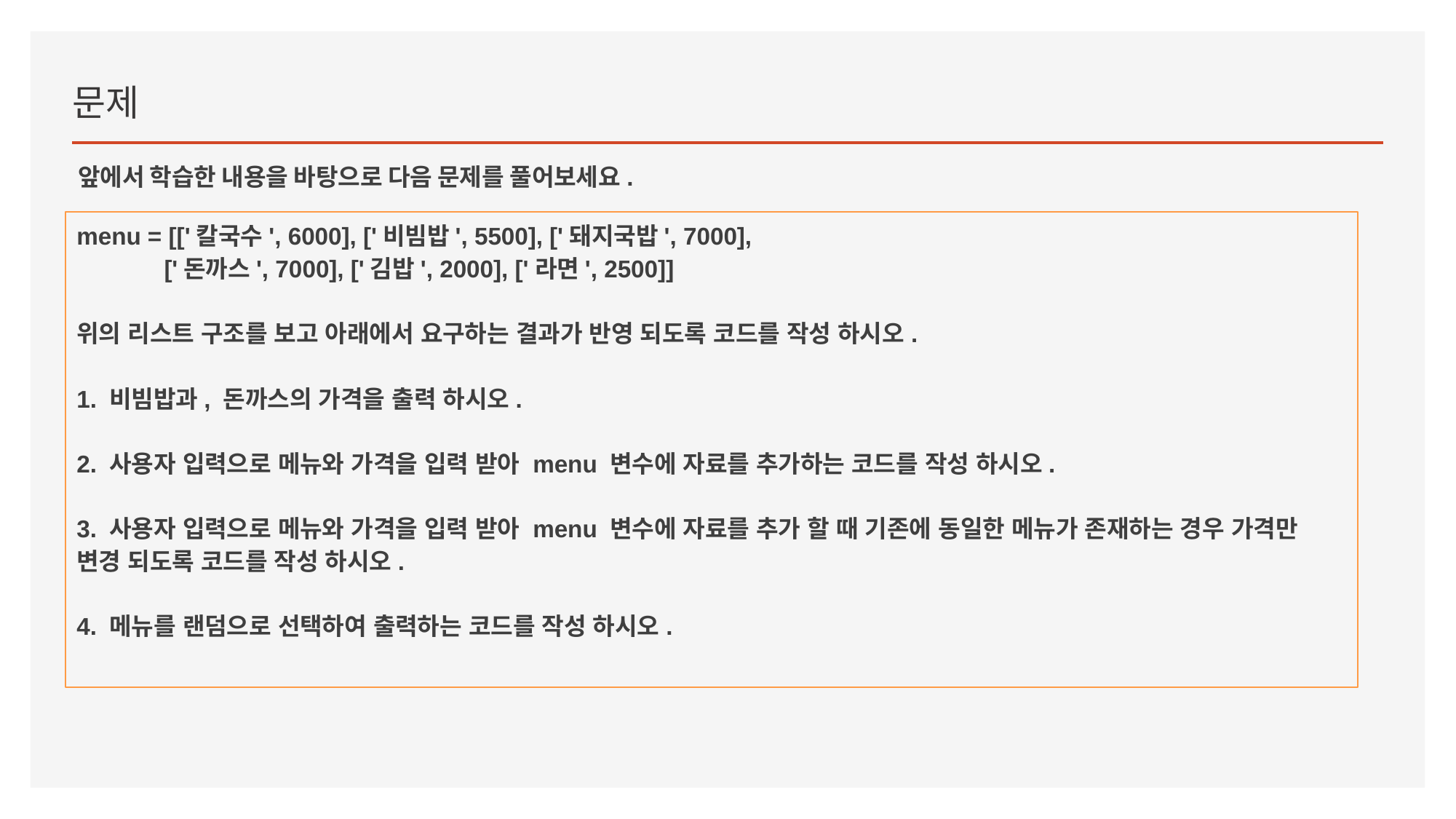

문제
앞에서 학습한 내용을 바탕으로 다음 문제를 풀어보세요.
menu = [['칼국수', 6000], ['비빔밥', 5500], ['돼지국밥', 7000],
             ['돈까스', 7000], ['김밥', 2000], ['라면', 2500]]

위의 리스트 구조를 보고 아래에서 요구하는 결과가 반영 되도록 코드를 작성 하시오.

1. 비빔밥과, 돈까스의 가격을 출력 하시오.

2. 사용자 입력으로 메뉴와 가격을 입력 받아 menu 변수에 자료를 추가하는 코드를 작성 하시오.

3. 사용자 입력으로 메뉴와 가격을 입력 받아 menu 변수에 자료를 추가 할 때 기존에 동일한 메뉴가 존재하는 경우 가격만 변경 되도록 코드를 작성 하시오.

4. 메뉴를 랜덤으로 선택하여 출력하는 코드를 작성 하시오.